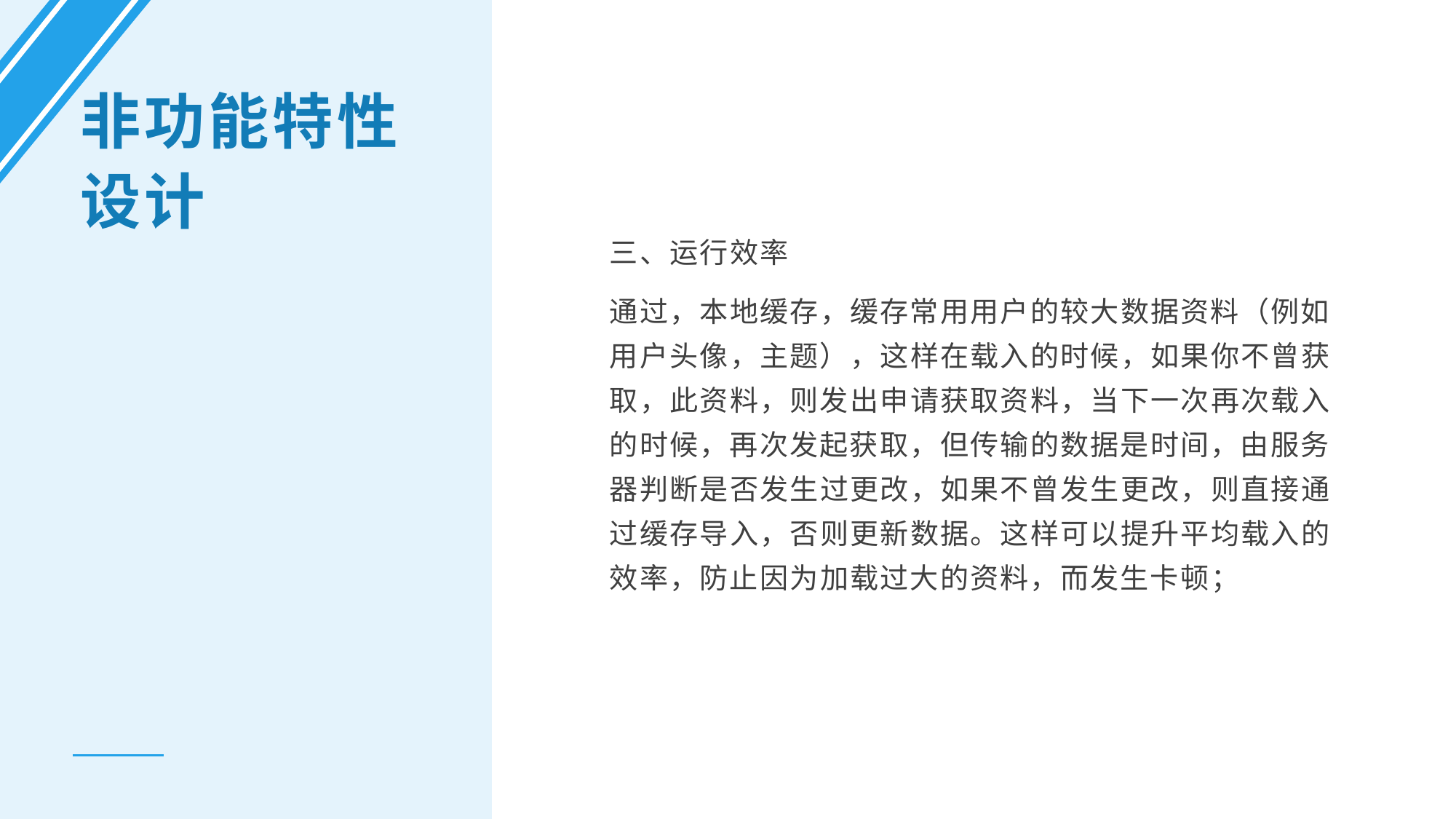

非功能特性设计
三、运行效率
通过，本地缓存，缓存常用用户的较大数据资料（例如用户头像，主题），这样在载入的时候，如果你不曾获取，此资料，则发出申请获取资料，当下一次再次载入的时候，再次发起获取，但传输的数据是时间，由服务器判断是否发生过更改，如果不曾发生更改，则直接通过缓存导入，否则更新数据。这样可以提升平均载入的效率，防止因为加载过大的资料，而发生卡顿；